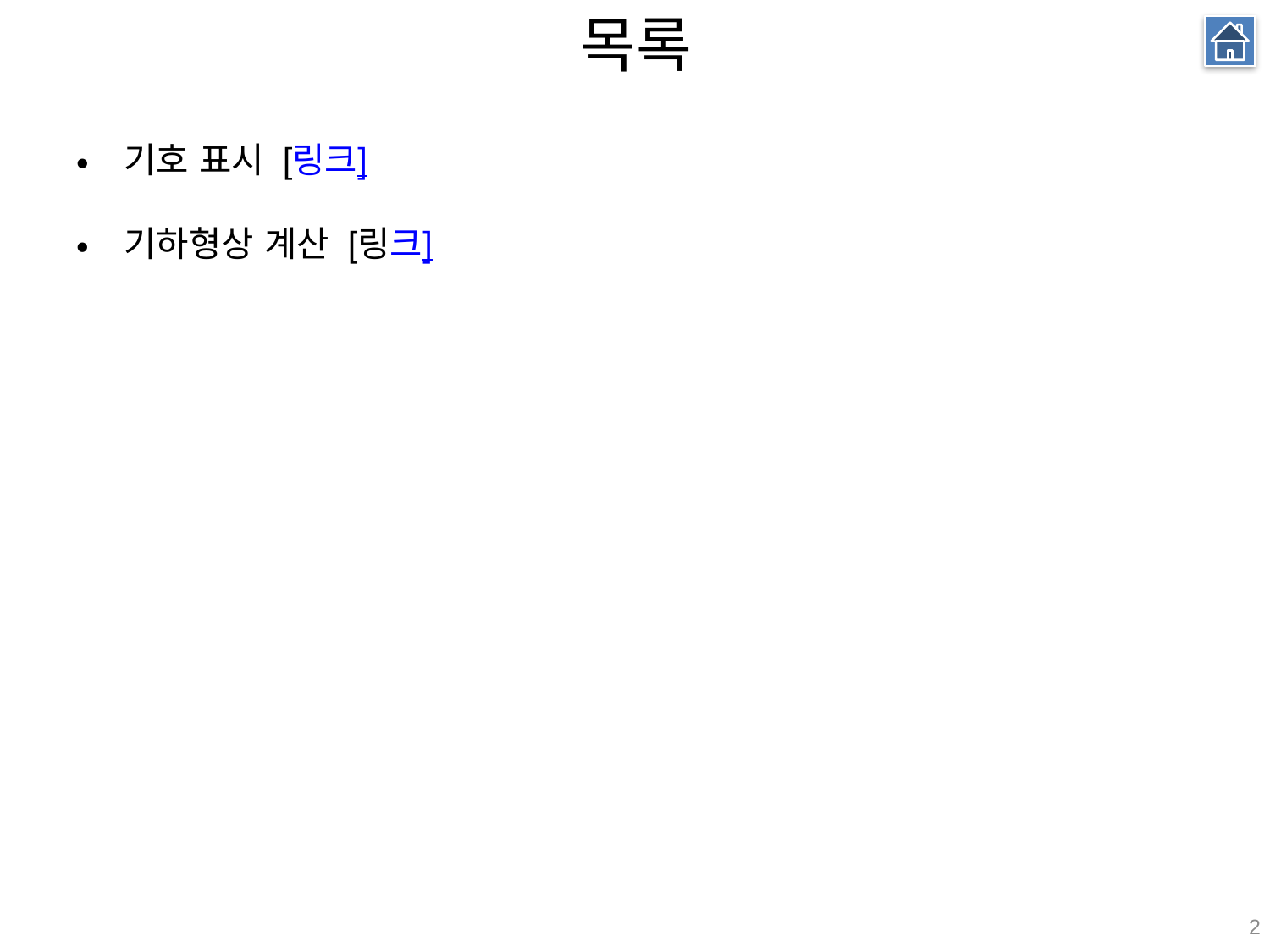

# 목록

기호 표시 [링크]
기하형상 계산 [링크]
2